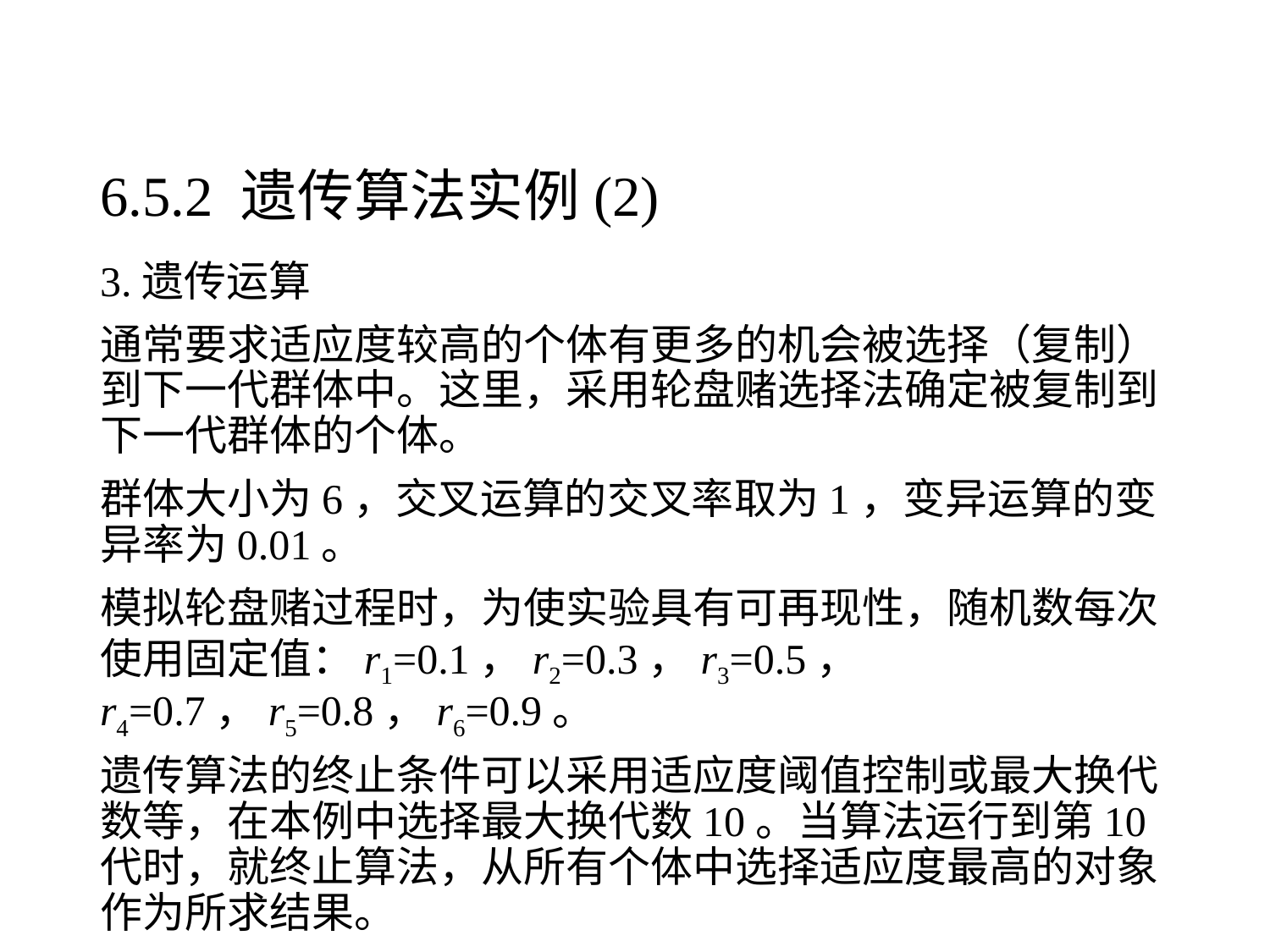

# 6.5.2 遗传算法实例(2)
3.遗传运算
通常要求适应度较高的个体有更多的机会被选择（复制）到下一代群体中。这里，采用轮盘赌选择法确定被复制到下一代群体的个体。
群体大小为6，交叉运算的交叉率取为1，变异运算的变异率为0.01。
模拟轮盘赌过程时，为使实验具有可再现性，随机数每次使用固定值：r1=0.1，r2=0.3，r3=0.5， r4=0.7，r5=0.8，r6=0.9。
遗传算法的终止条件可以采用适应度阈值控制或最大换代数等，在本例中选择最大换代数10。当算法运行到第10代时，就终止算法，从所有个体中选择适应度最高的对象作为所求结果。